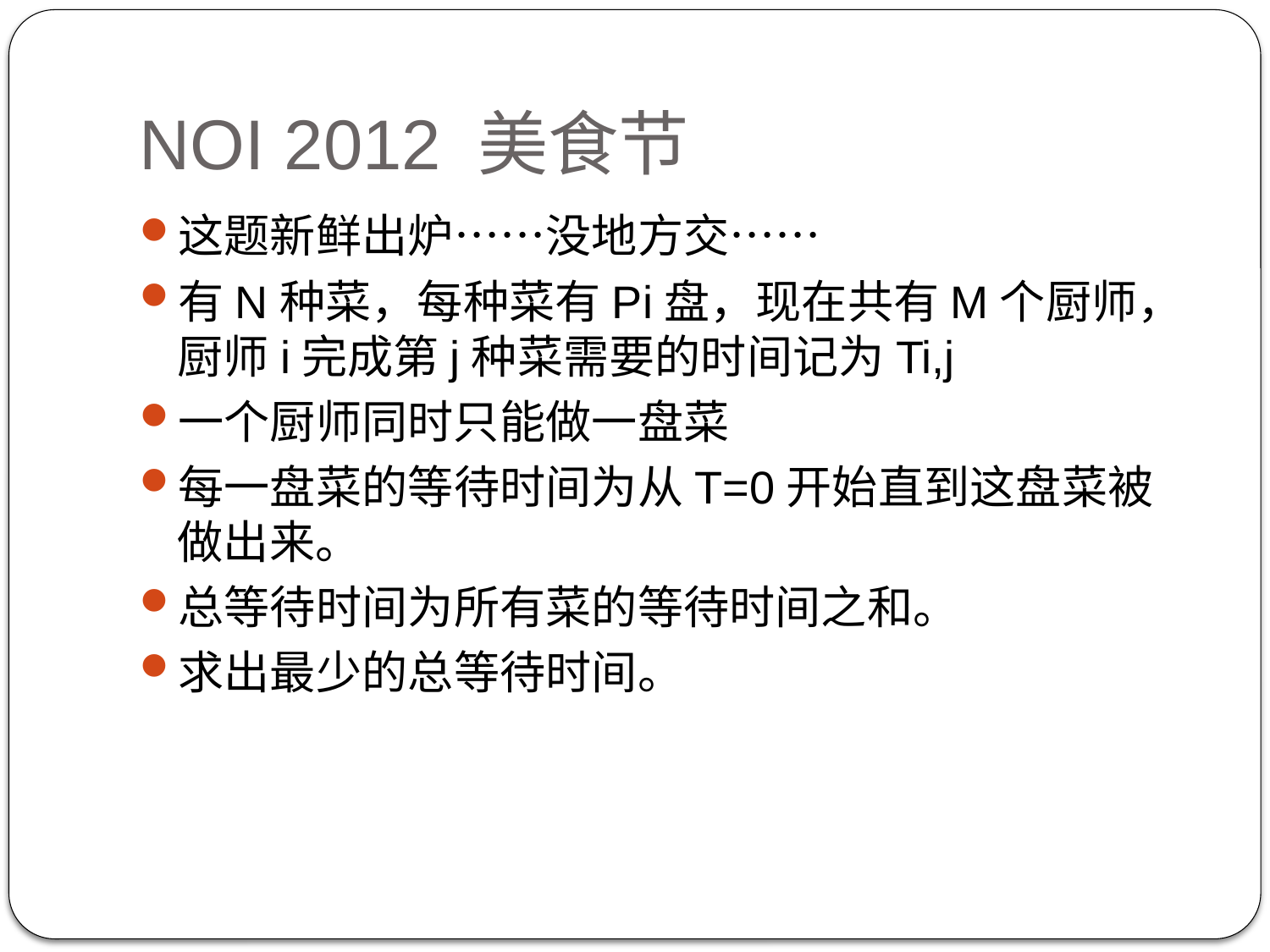

# NOI 2012 美食节
这题新鲜出炉……没地方交……
有N种菜，每种菜有Pi盘，现在共有M个厨师，厨师i完成第j种菜需要的时间记为Ti,j
一个厨师同时只能做一盘菜
每一盘菜的等待时间为从T=0开始直到这盘菜被做出来。
总等待时间为所有菜的等待时间之和。
求出最少的总等待时间。